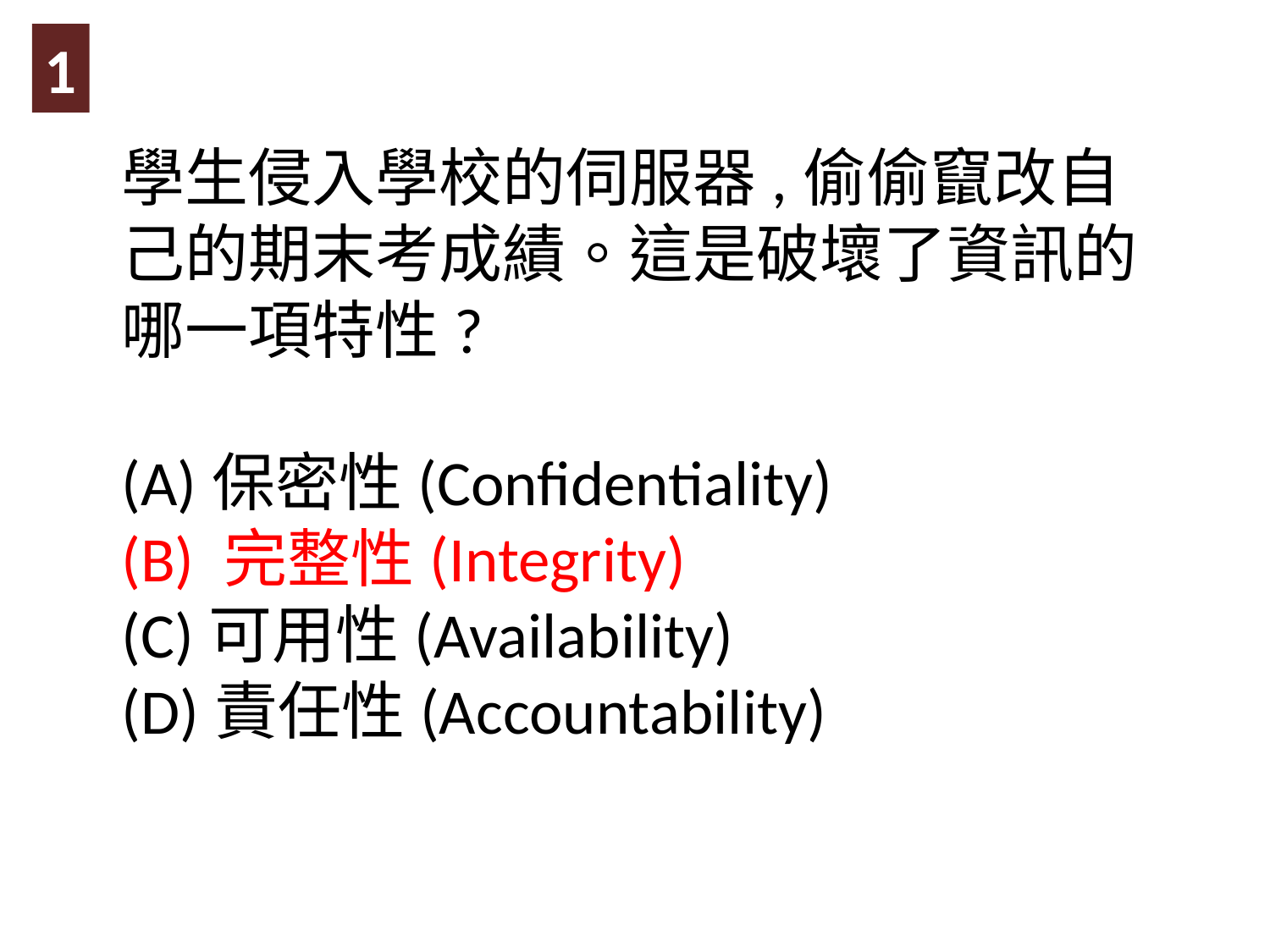

1
學生侵入學校的伺服器,偷偷竄改自己的期末考成績。這是破壞了資訊的哪一項特性?

(A)保密性(Confidentiality)
(B) 完整性(Integrity)
(C)可用性(Availability)
(D)責任性(Accountability)